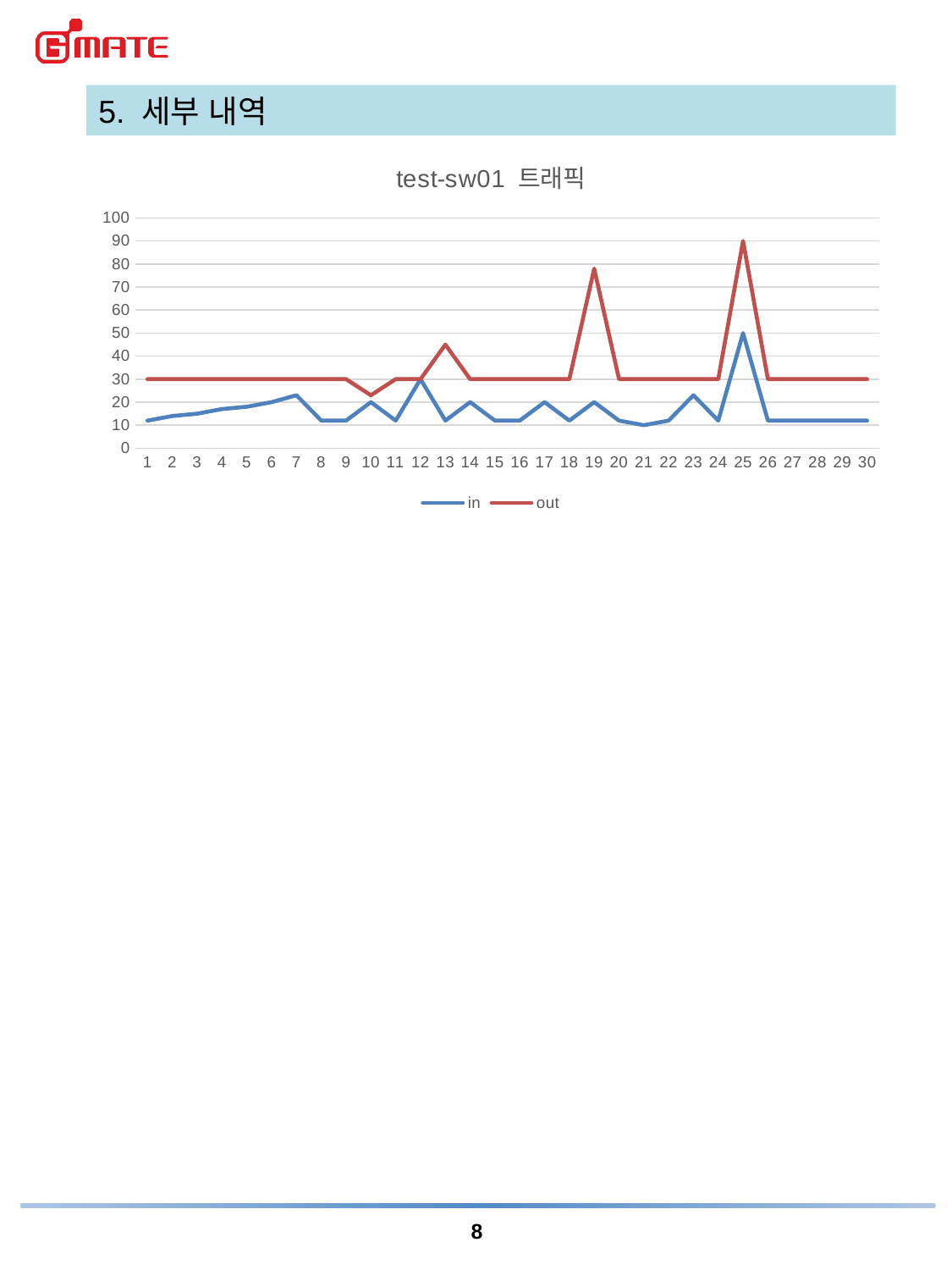

5. 세부 내역

### Chart: test-sw01 트래픽

| Category | in | out |
|---|---|---|
| 1 | 12.0 | 30.0 |
| 2 | 14.0 | 30.0 |
| 3 | 15.0 | 30.0 |
| 4 | 17.0 | 30.0 |
| 5 | 18.0 | 30.0 |
| 6 | 20.0 | 30.0 |
| 7 | 23.0 | 30.0 |
| 8 | 12.0 | 30.0 |
| 9 | 12.0 | 30.0 |
| 10 | 20.0 | 23.0 |
| 11 | 12.0 | 30.0 |
| 12 | 30.0 | 30.0 |
| 13 | 12.0 | 45.0 |
| 14 | 20.0 | 30.0 |
| 15 | 12.0 | 30.0 |
| 16 | 12.0 | 30.0 |
| 17 | 20.0 | 30.0 |
| 18 | 12.0 | 30.0 |
| 19 | 20.0 | 78.0 |
| 20 | 12.0 | 30.0 |
| 21 | 10.0 | 30.0 |
| 22 | 12.0 | 30.0 |
| 23 | 23.0 | 30.0 |
| 24 | 12.0 | 30.0 |
| 25 | 50.0 | 90.0 |
| 26 | 12.0 | 30.0 |
| 27 | 12.0 | 30.0 |
| 28 | 12.0 | 30.0 |
| 29 | 12.0 | 30.0 |
| 30 | 12.0 | 30.0 |